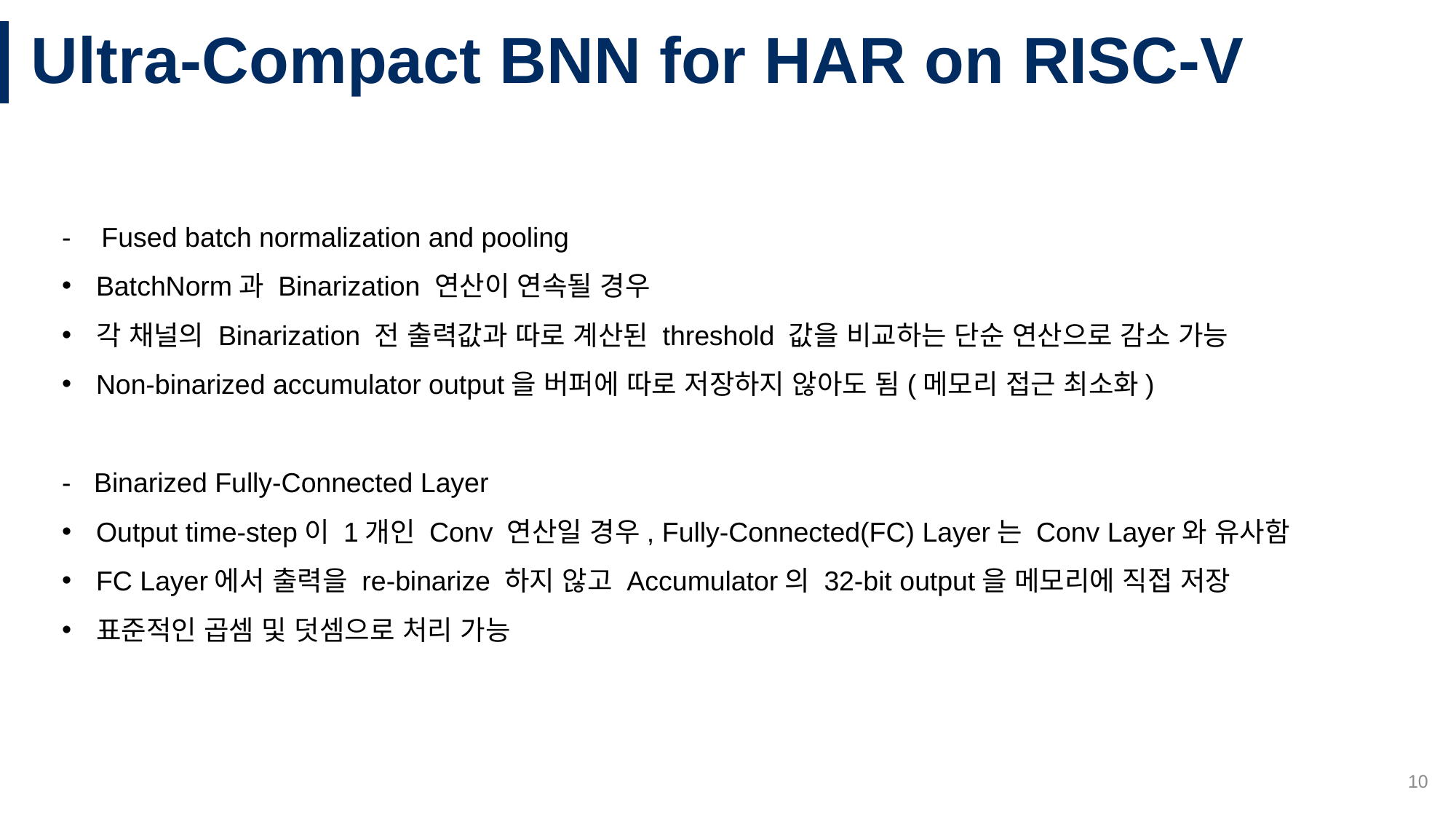

# Ultra-Compact BNN for HAR on RISC-V
-    Fused batch normalization and pooling
BatchNorm과 Binarization 연산이 연속될 경우
각 채널의 Binarization 전 출력값과 따로 계산된 threshold 값을 비교하는 단순 연산으로 감소 가능
Non-binarized accumulator output을 버퍼에 따로 저장하지 않아도 됨(메모리 접근 최소화)

-   Binarized Fully-Connected Layer
Output time-step이 1개인 Conv 연산일 경우, Fully-Connected(FC) Layer는 Conv Layer와 유사함
FC Layer에서 출력을 re-binarize 하지 않고 Accumulator의 32-bit output을 메모리에 직접 저장
표준적인 곱셈 및 덧셈으로 처리 가능
10